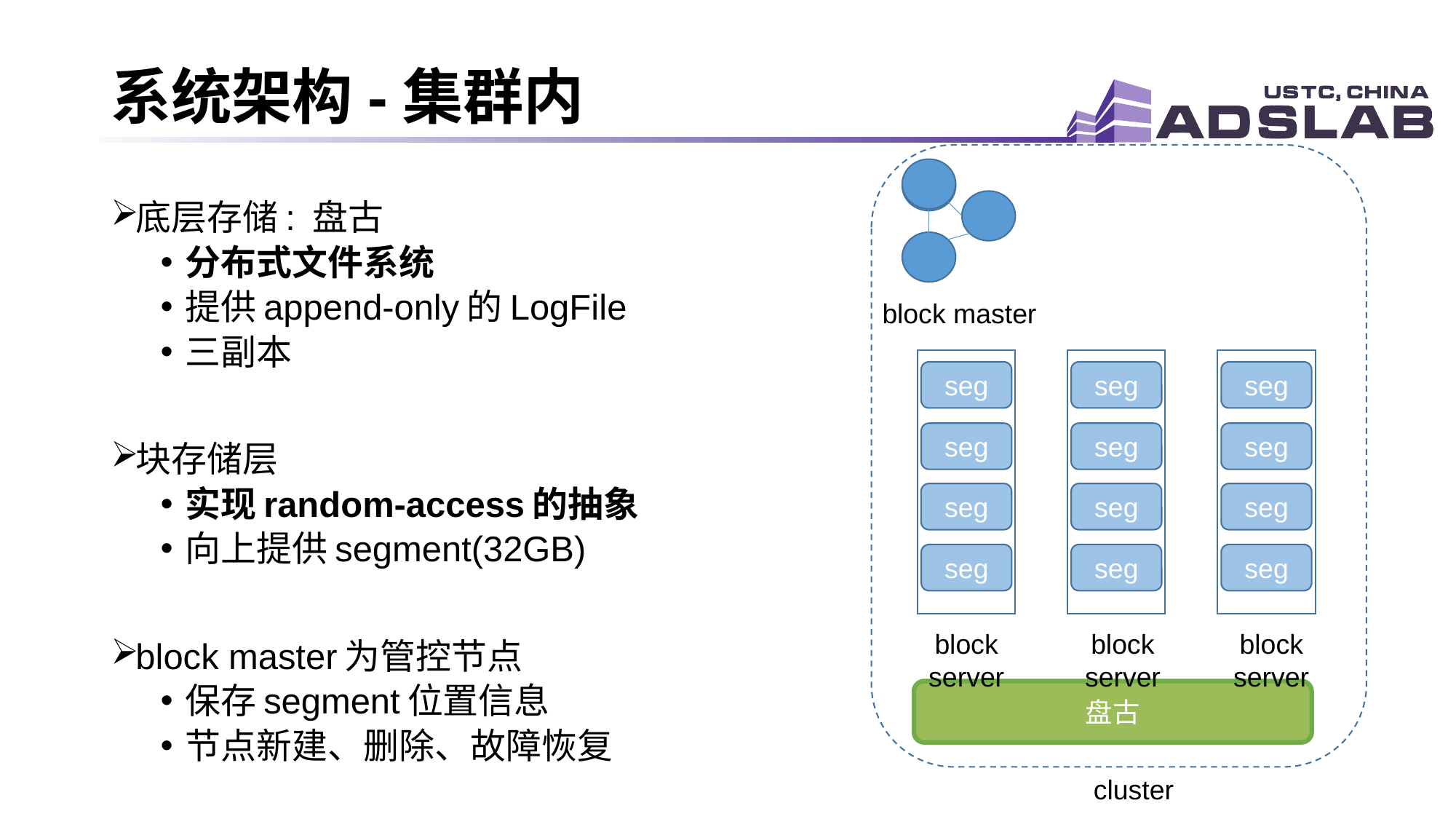

# 系统架构-集群内

底层存储: 盘古
分布式文件系统
提供append-only的LogFile
三副本

块存储层
实现random-access的抽象
向上提供segment(32GB)

block master为管控节点
保存segment位置信息
节点新建、删除、故障恢复

block master

seg
seg
seg
seg
seg
seg
seg
seg
seg
seg
seg
seg
block server
block server
block server
盘古
4
cluster